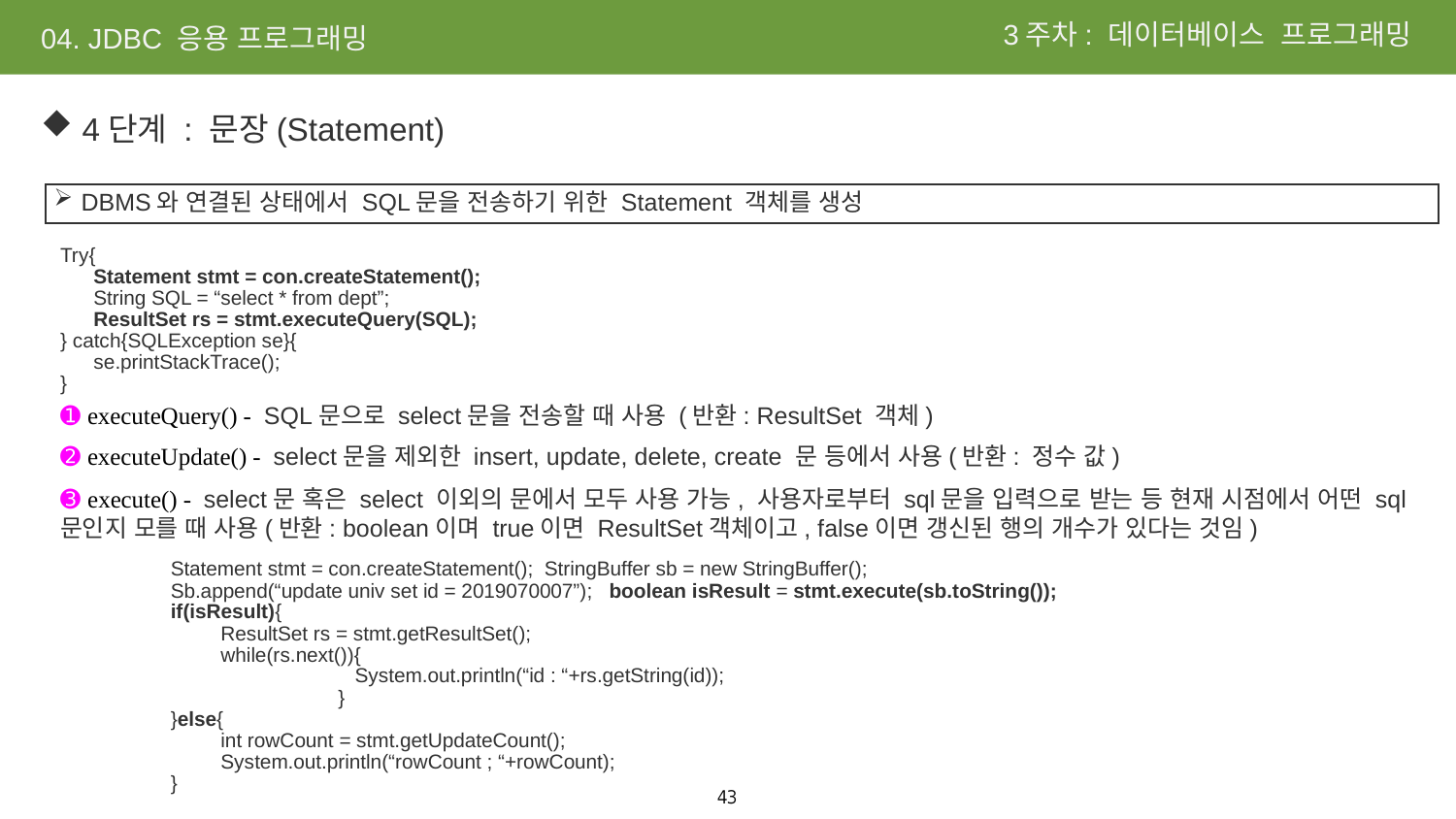

3주차: 데이터베이스  프로그래밍
04. JDBC 응용 프로그래밍
 4단계 : 문장(Statement)
DBMS와 연결된 상태에서 SQL문을 전송하기 위한 Statement 객체를 생성
Try{
      Statement stmt = con.createStatement();
      String SQL = “select * from dept”;
      ResultSet rs = stmt.executeQuery(SQL);
} catch{SQLException se}{
      se.printStackTrace();
}
➊ executeQuery() -  SQL문으로 select문을 전송할 때 사용 (반환: ResultSet 객체)
➋ executeUpdate() -  select문을 제외한 insert, update, delete, create 문 등에서 사용(반환: 정수 값)
➌ execute() -  select문 혹은 select 이외의 문에서 모두 사용 가능, 사용자로부터 sql문을 입력으로 받는 등 현재 시점에서 어떤 sql문인지 모를 때 사용(반환: boolean이며 true이면 ResultSet객체이고, false이면 갱신된 행의 개수가 있다는 것임)
Statement stmt = con.createStatement();  StringBuffer sb = new StringBuffer();
Sb.append(“update univ set id = 2019070007”);   boolean isResult = stmt.execute(sb.toString());
if(isResult){
         ResultSet rs = stmt.getResultSet();
         while(rs.next()){
                                 System.out.println(“id : “+rs.getString(id));
                              }
}else{
         int rowCount = stmt.getUpdateCount();
         System.out.println(“rowCount ; “+rowCount);
}
43